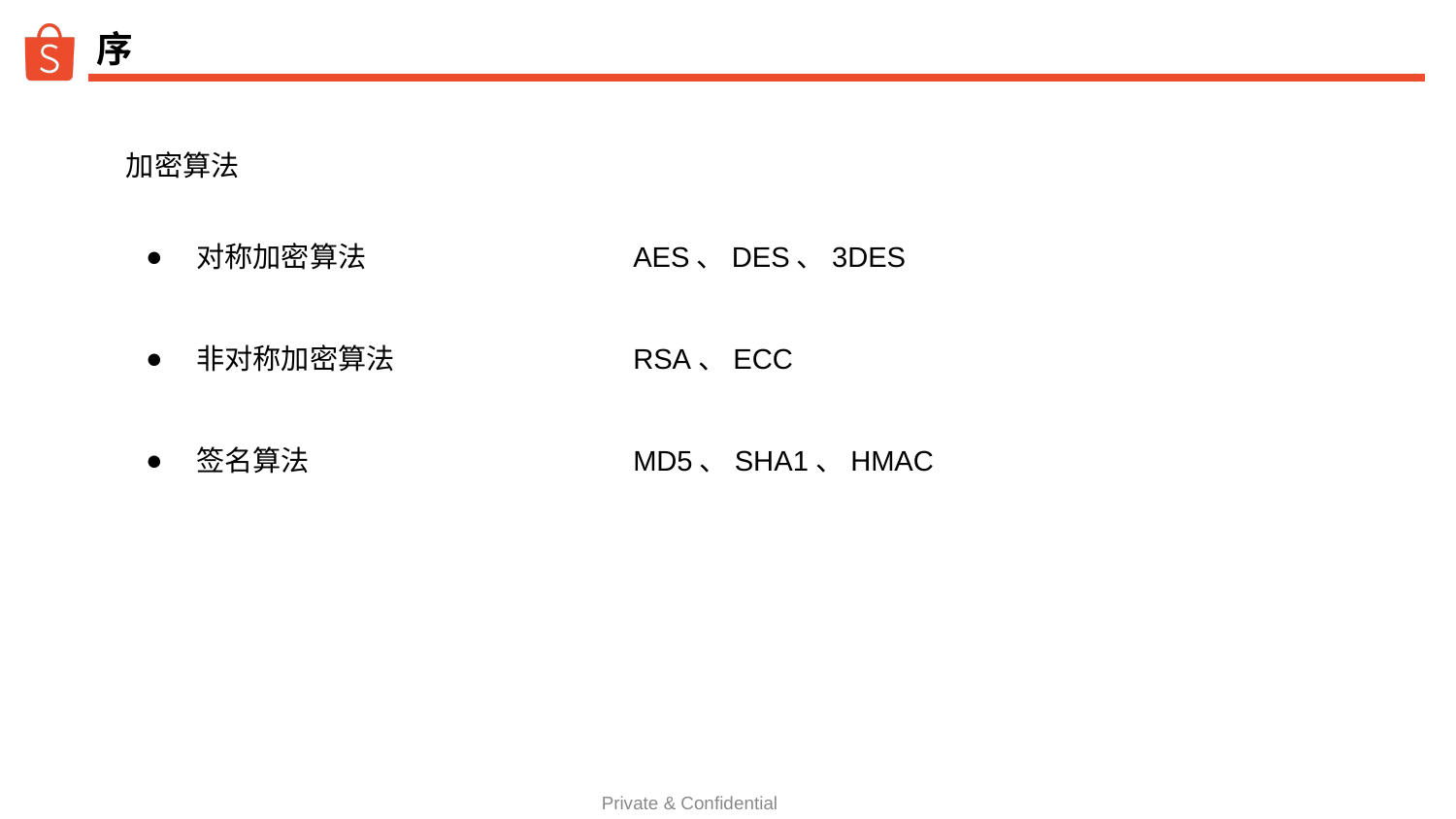

# 序
加密算法
对称加密算法     		AES、DES、3DES

非对称加密算法		RSA、ECC

签名算法			MD5、SHA1、HMAC

Private & Confidential